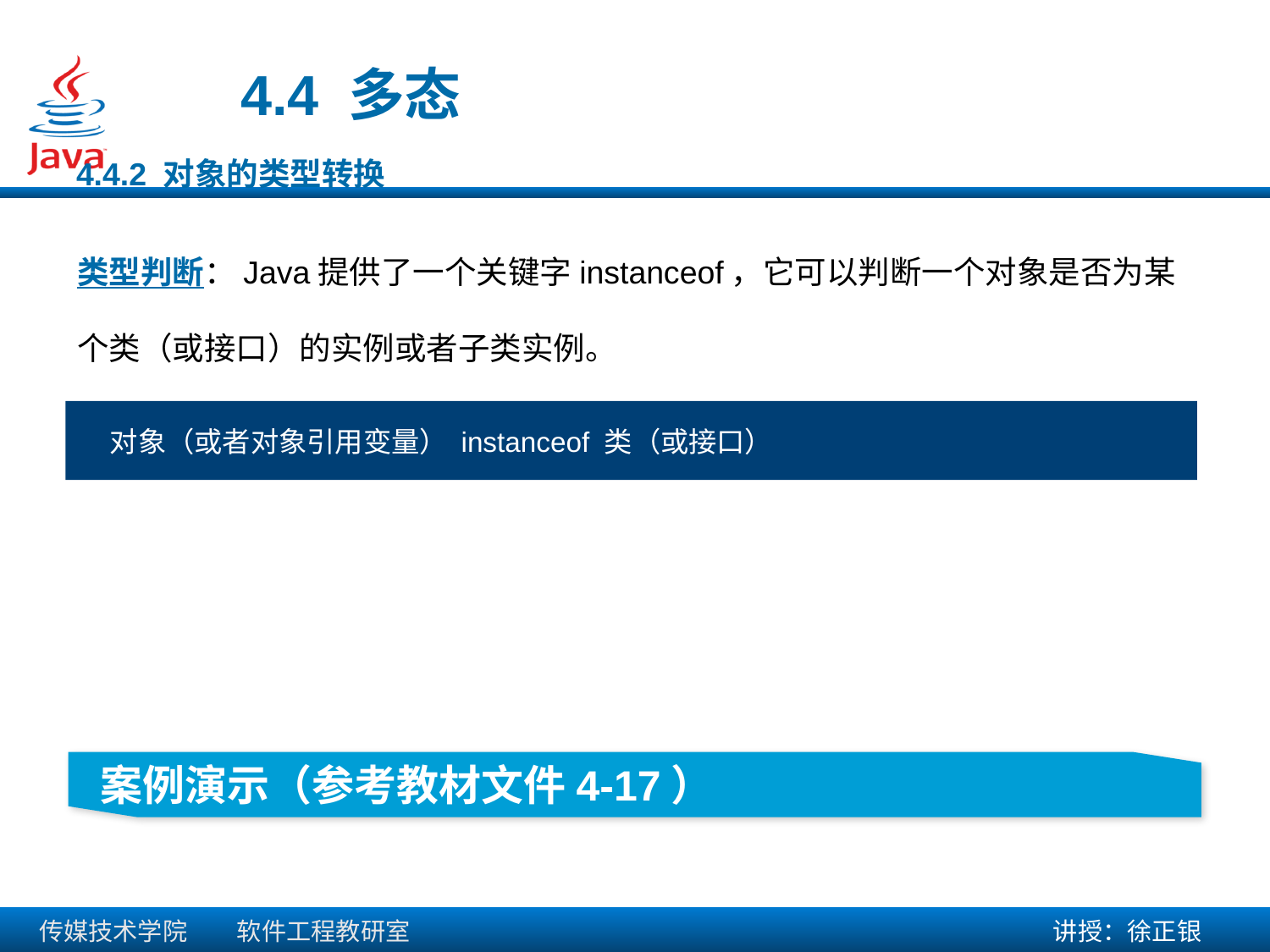

4.4 多态
4.4.2 对象的类型转换
类型判断：Java提供了一个关键字instanceof，它可以判断一个对象是否为某个类（或接口）的实例或者子类实例。
    对象（或者对象引用变量） instanceof 类（或接口）
 案例演示（参考教材文件4-17）